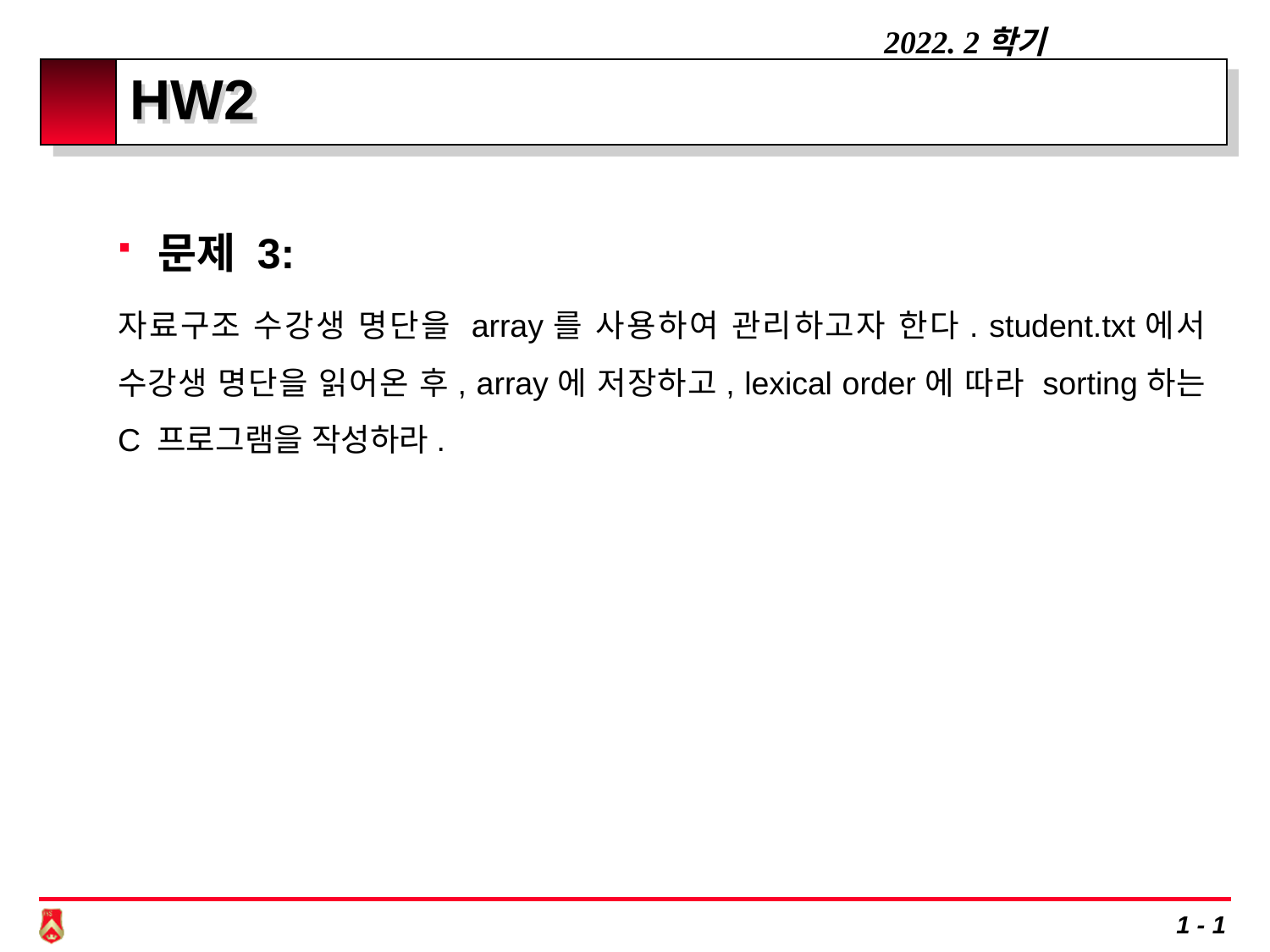

# HW2

문제 3:
자료구조 수강생 명단을 array를 사용하여 관리하고자 한다. student.txt에서 수강생 명단을 읽어온 후, array에 저장하고, lexical order에 따라 sorting하는 C 프로그램을 작성하라.

1 - 1